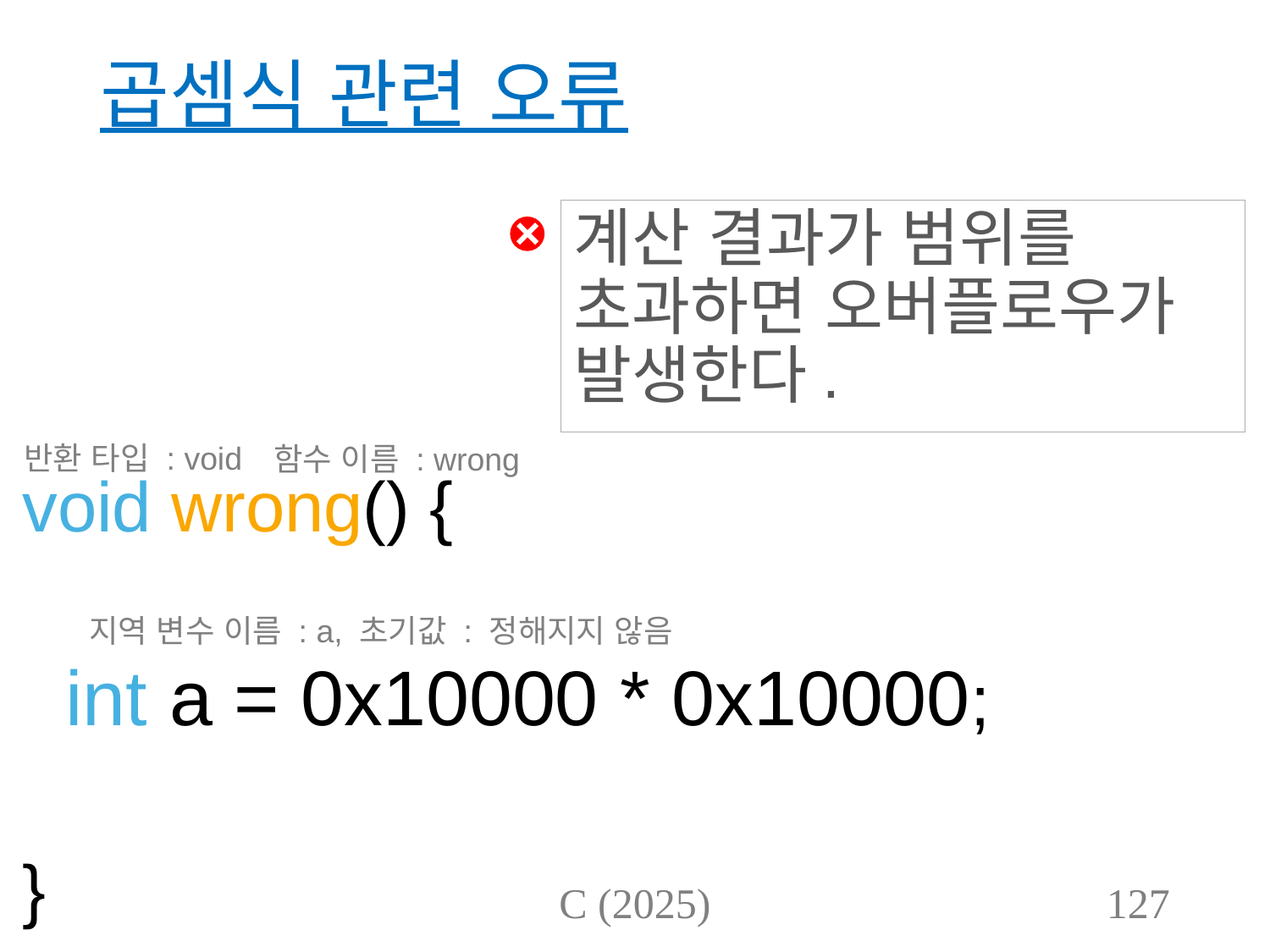

# 곱셈식 관련 오류
계산 결과가 범위를 초과하면 오버플로우가 발생한다.

반환 타입 : void
함수 이름 : wrong
void wrong() {

  int a = 0x10000 * 0x10000;

}
지역 변수 이름 : a, 초기값 : 정해지지 않음
C (2025)
127